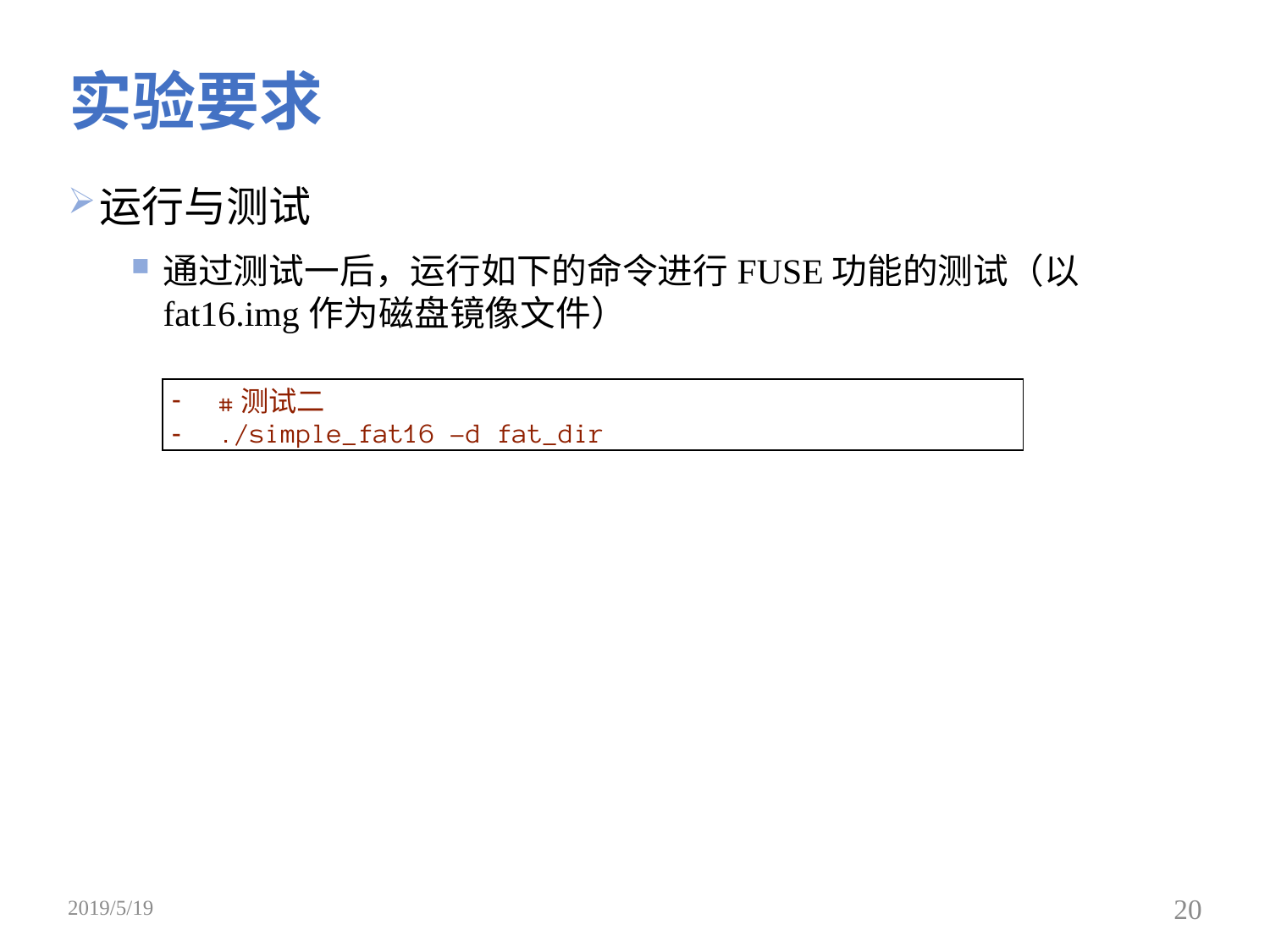

# 实验要求
运行与测试
通过测试一后，运行如下的命令进行FUSE功能的测试（以fat16.img作为磁盘镜像文件）

| #测试二 ./simple\_fat16 -d fat\_dir |
| --- |
2019/5/19
20